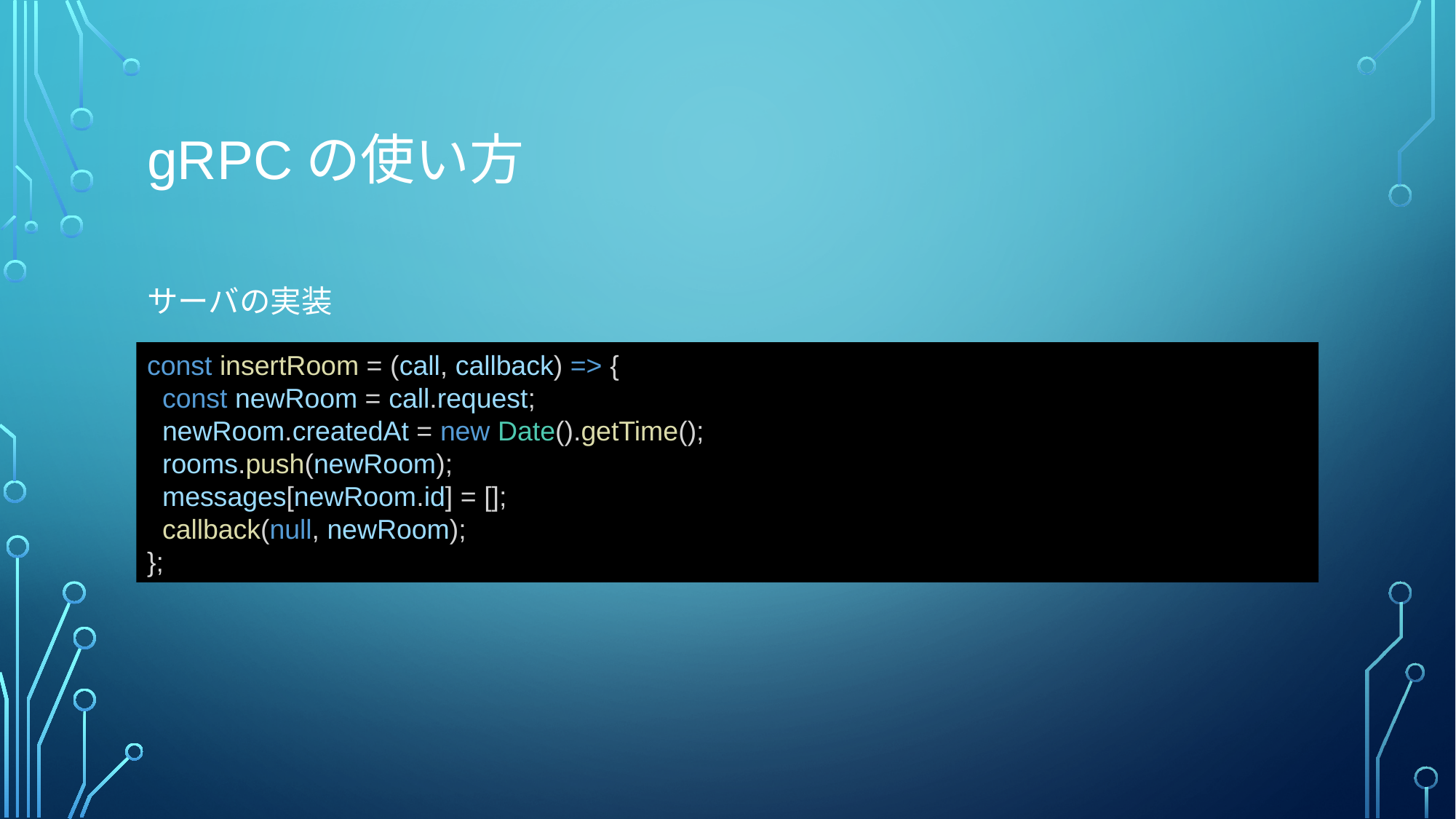

# gRPCの使い方
サーバの実装
const insertRoom = (call, callback) => {
  const newRoom = call.request;
  newRoom.createdAt = new Date().getTime();
  rooms.push(newRoom);
  messages[newRoom.id] = [];
  callback(null, newRoom);
};